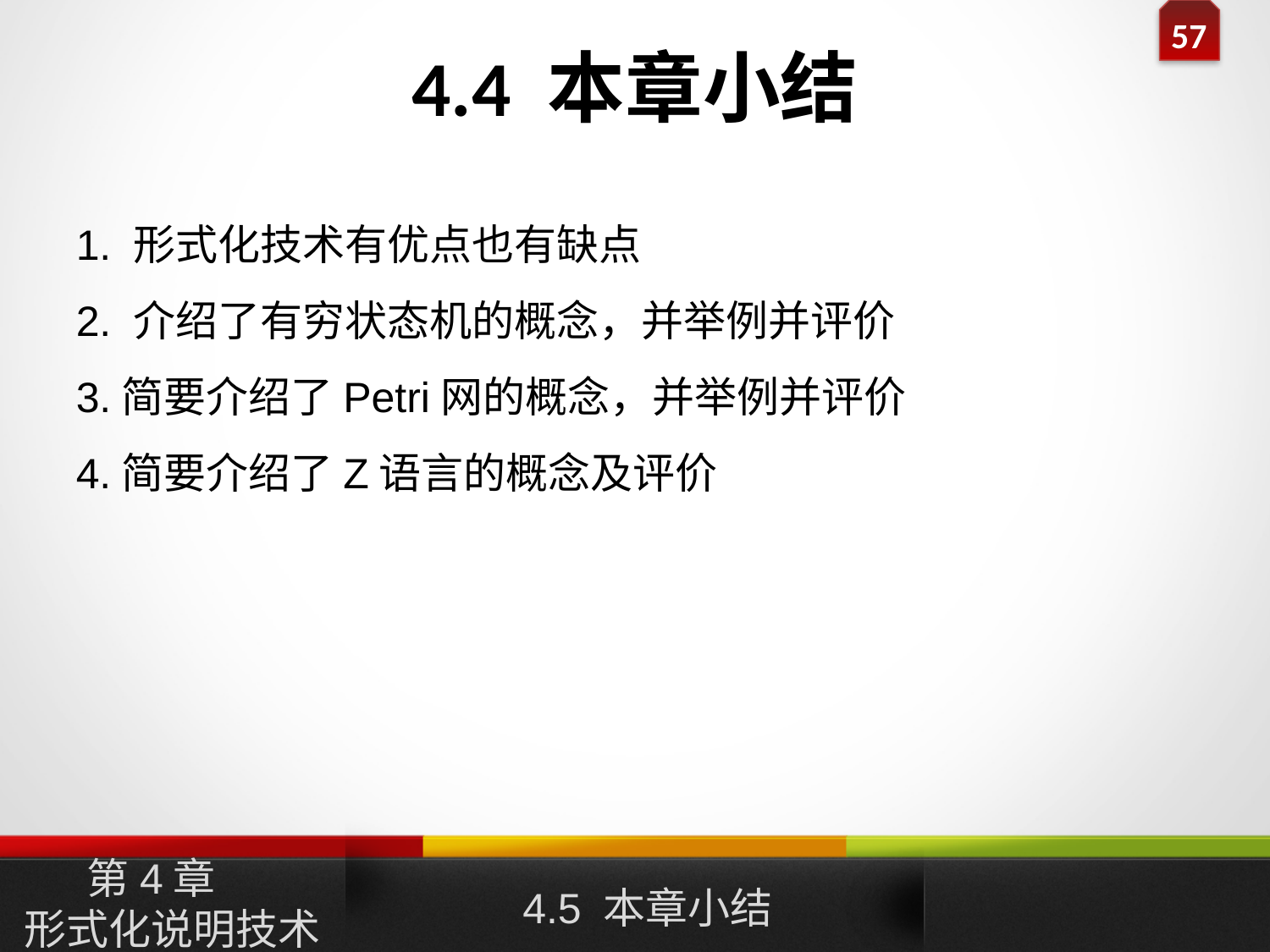

# 4.4 本章小结
1. 形式化技术有优点也有缺点
2. 介绍了有穷状态机的概念，并举例并评价
3.简要介绍了Petri网的概念，并举例并评价
4.简要介绍了Z语言的概念及评价

第4章
形式化说明技术
4.5 本章小结